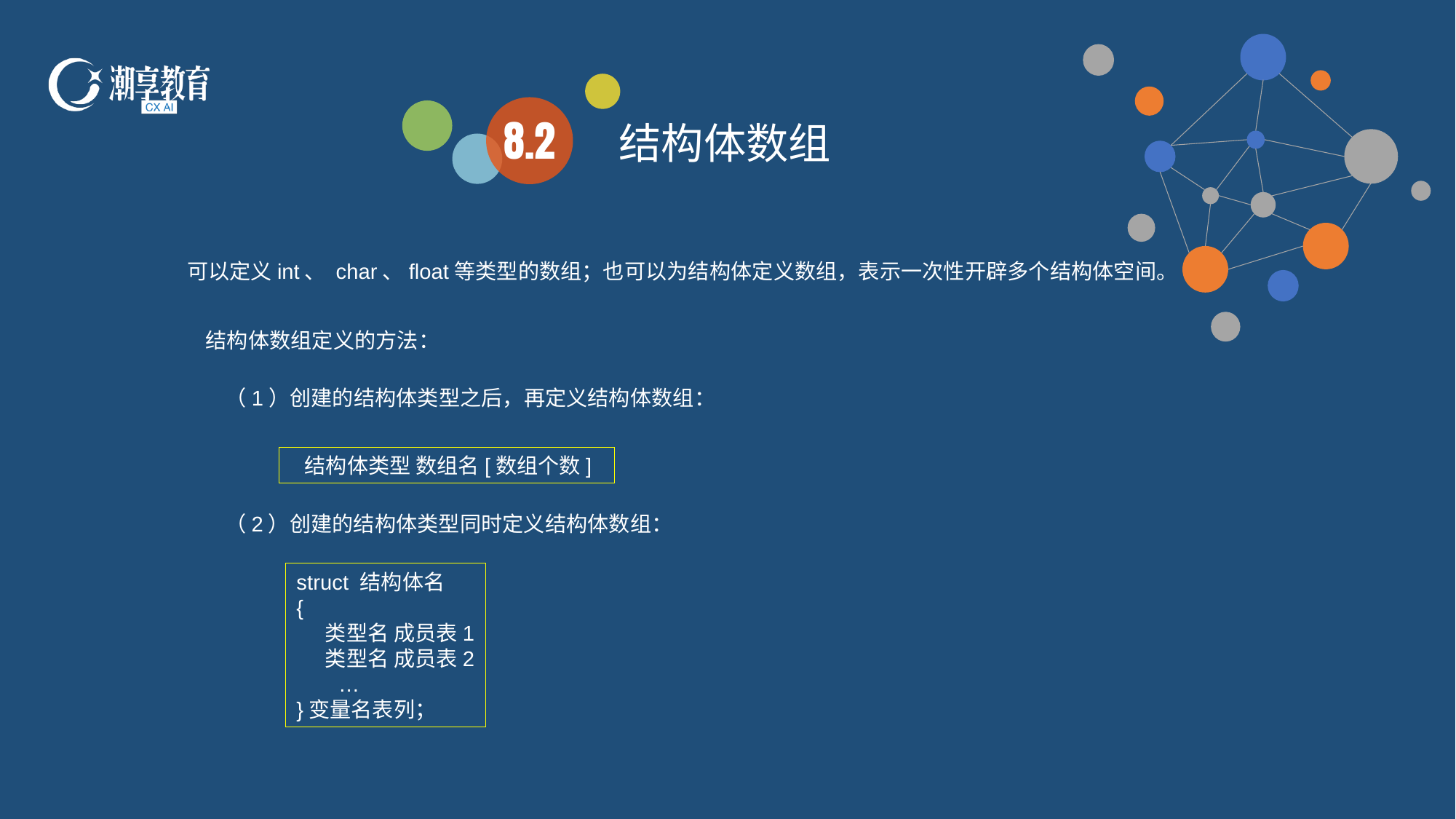

8.2

结构体数组
可以定义int、 char、float等类型的数组；也可以为结构体定义数组，表示一次性开辟多个结构体空间。
结构体数组定义的方法：
（1）创建的结构体类型之后，再定义结构体数组：
  结构体类型 数组名[数组个数]
（2）创建的结构体类型同时定义结构体数组：
struct 结构体名
{
     类型名 成员表1
     类型名 成员表2
       …
}变量名表列；